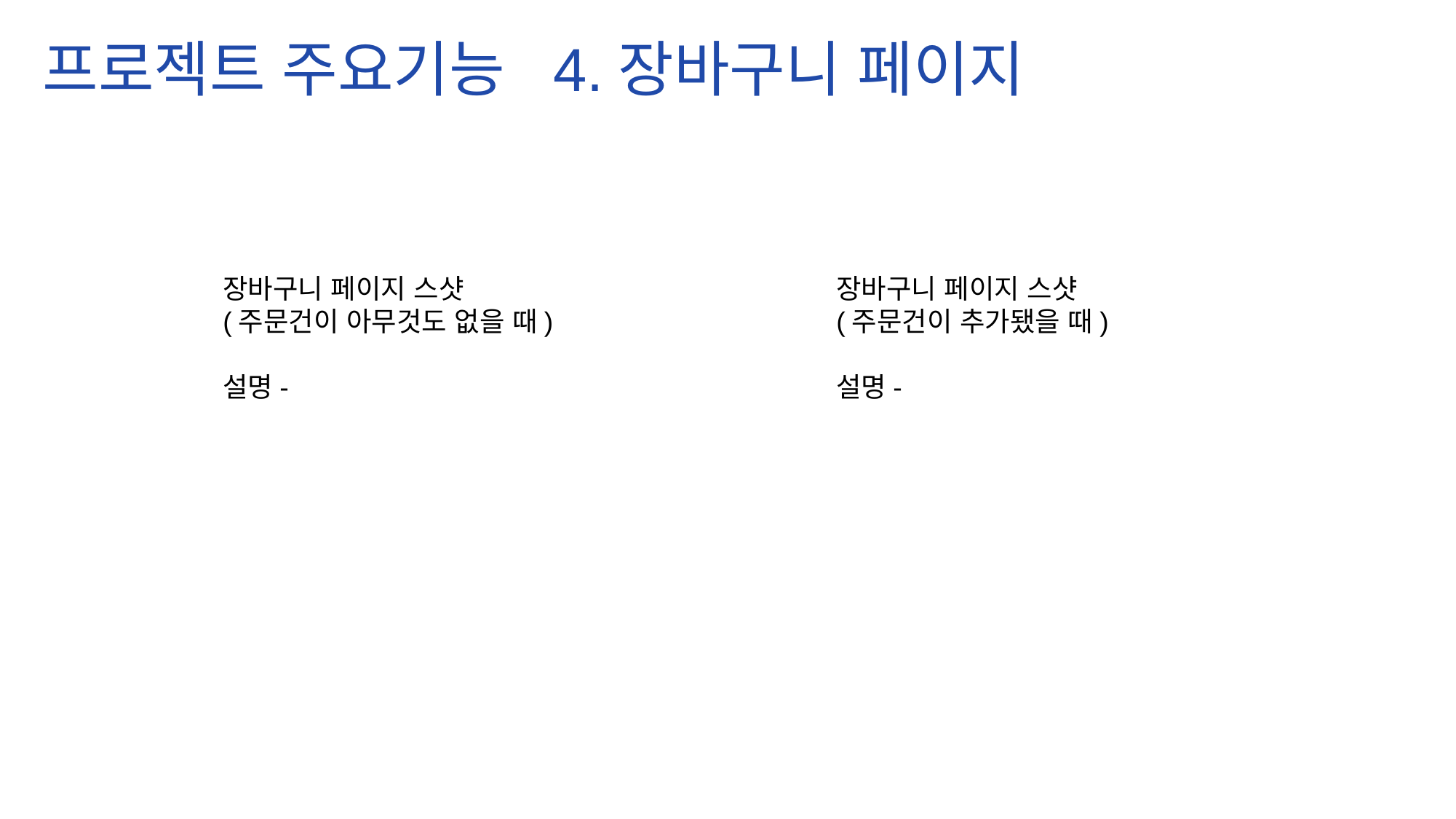

프로젝트 주요기능  4.장바구니 페이지
장바구니 페이지 스샷
(주문건이 추가됐을 때)

설명-
장바구니 페이지 스샷
(주문건이 아무것도 없을 때)

설명-